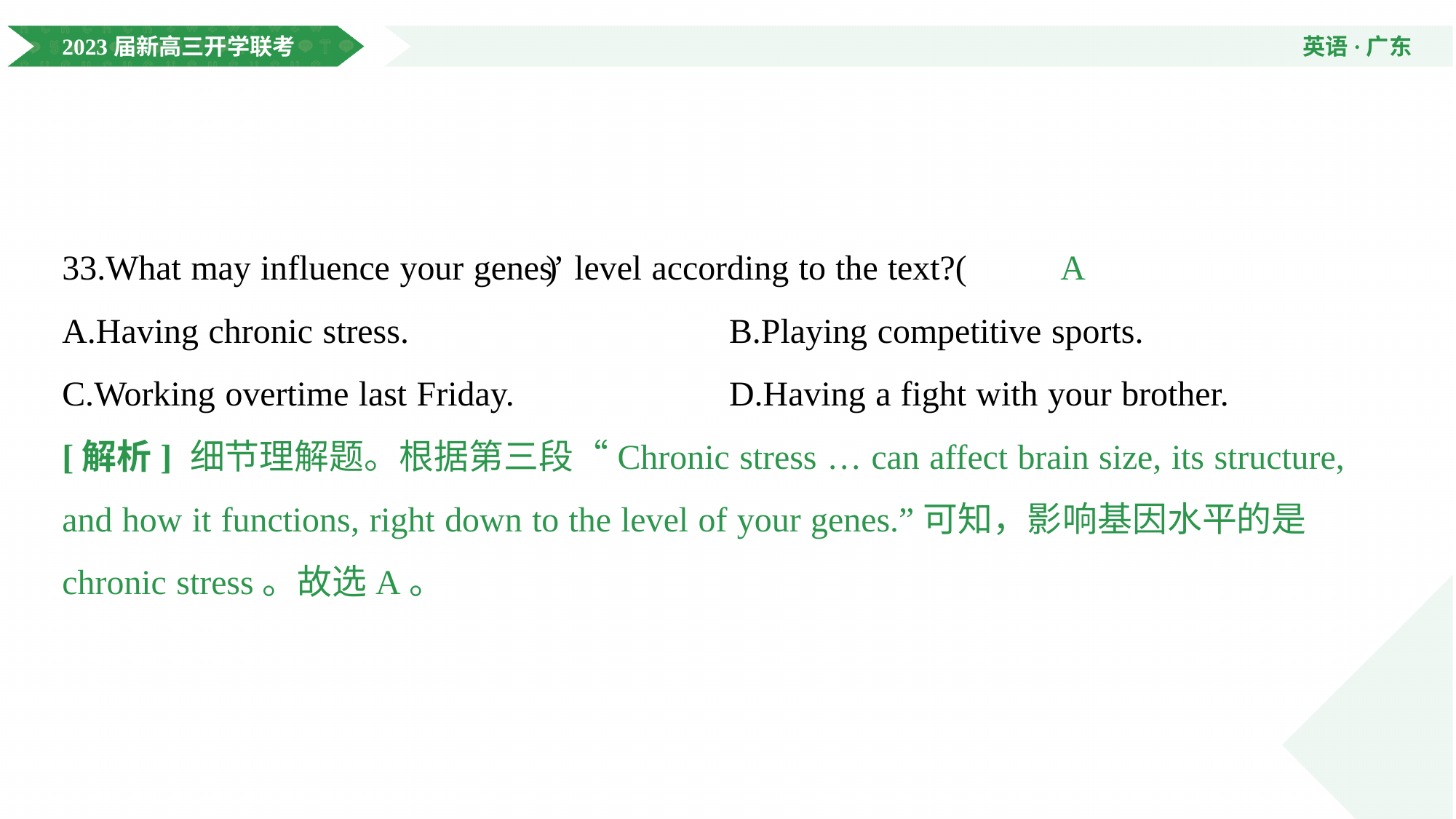

33.What may influence your genes’ level according to the text?( @25@   )
A.Having chronic stress.	B.Playing competitive sports.
C.Working overtime last Friday.	D.Having a fight with your brother.
A
[解析] 细节理解题。根据第三段“Chronic stress … can affect brain size, its structure, and how it functions, right down to the level of your genes.”可知，影响基因水平的是chronic stress。故选A。